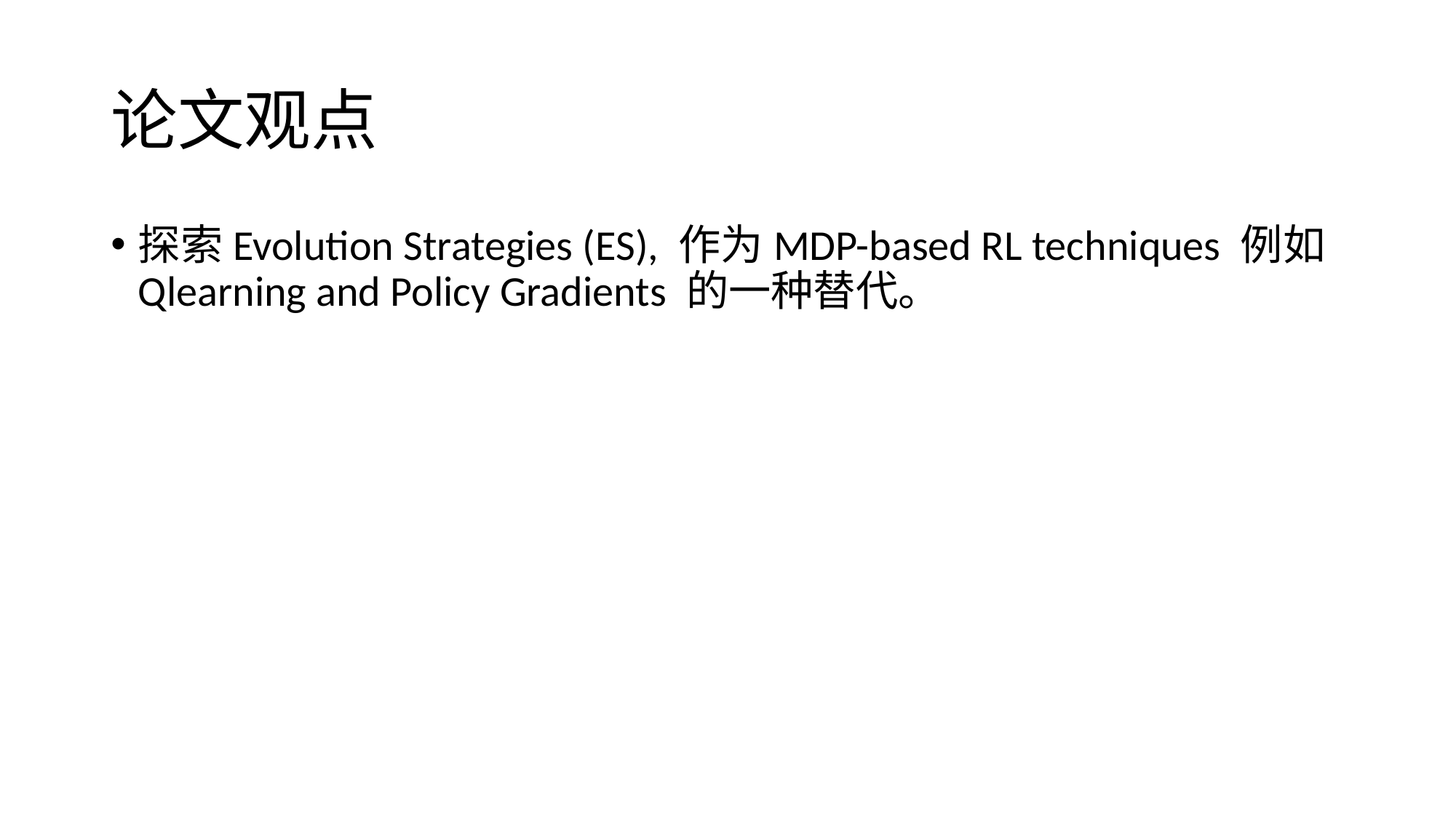

# 论文观点
探索Evolution Strategies (ES), 作为MDP-based RL techniques 例如 Qlearning and Policy Gradients 的一种替代。